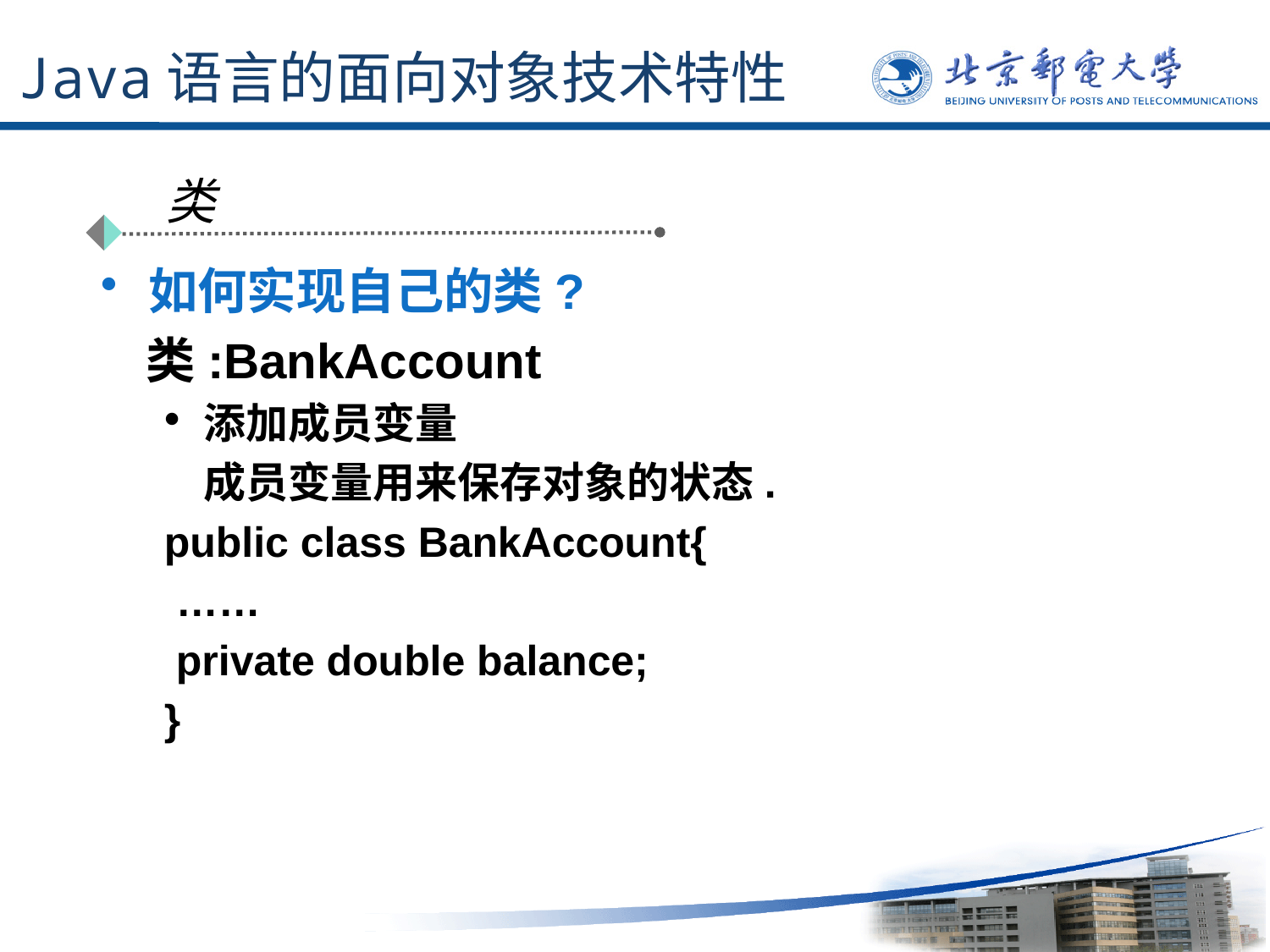

# Java语言的面向对象技术特性

类

如何实现自己的类?
   类:BankAccount
添加成员变量
	成员变量用来保存对象的状态.
public class BankAccount{
 ……
 private double balance;
}